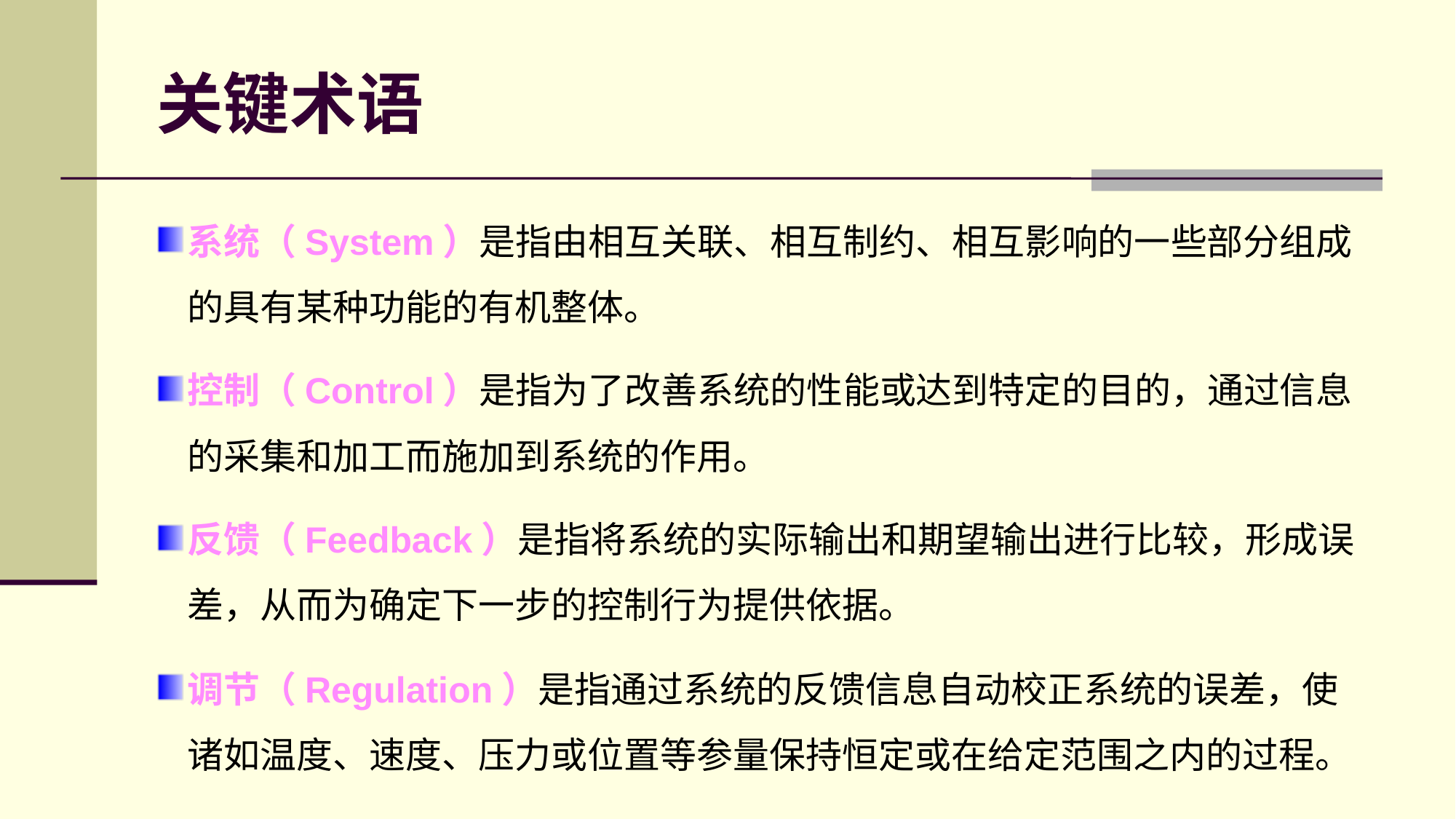

# 关键术语
系统（System）是指由相互关联、相互制约、相互影响的一些部分组成的具有某种功能的有机整体。
控制（Control）是指为了改善系统的性能或达到特定的目的，通过信息的采集和加工而施加到系统的作用。
反馈（Feedback）是指将系统的实际输出和期望输出进行比较，形成误差，从而为确定下一步的控制行为提供依据。
调节（Regulation）是指通过系统的反馈信息自动校正系统的误差，使诸如温度、速度、压力或位置等参量保持恒定或在给定范围之内的过程。